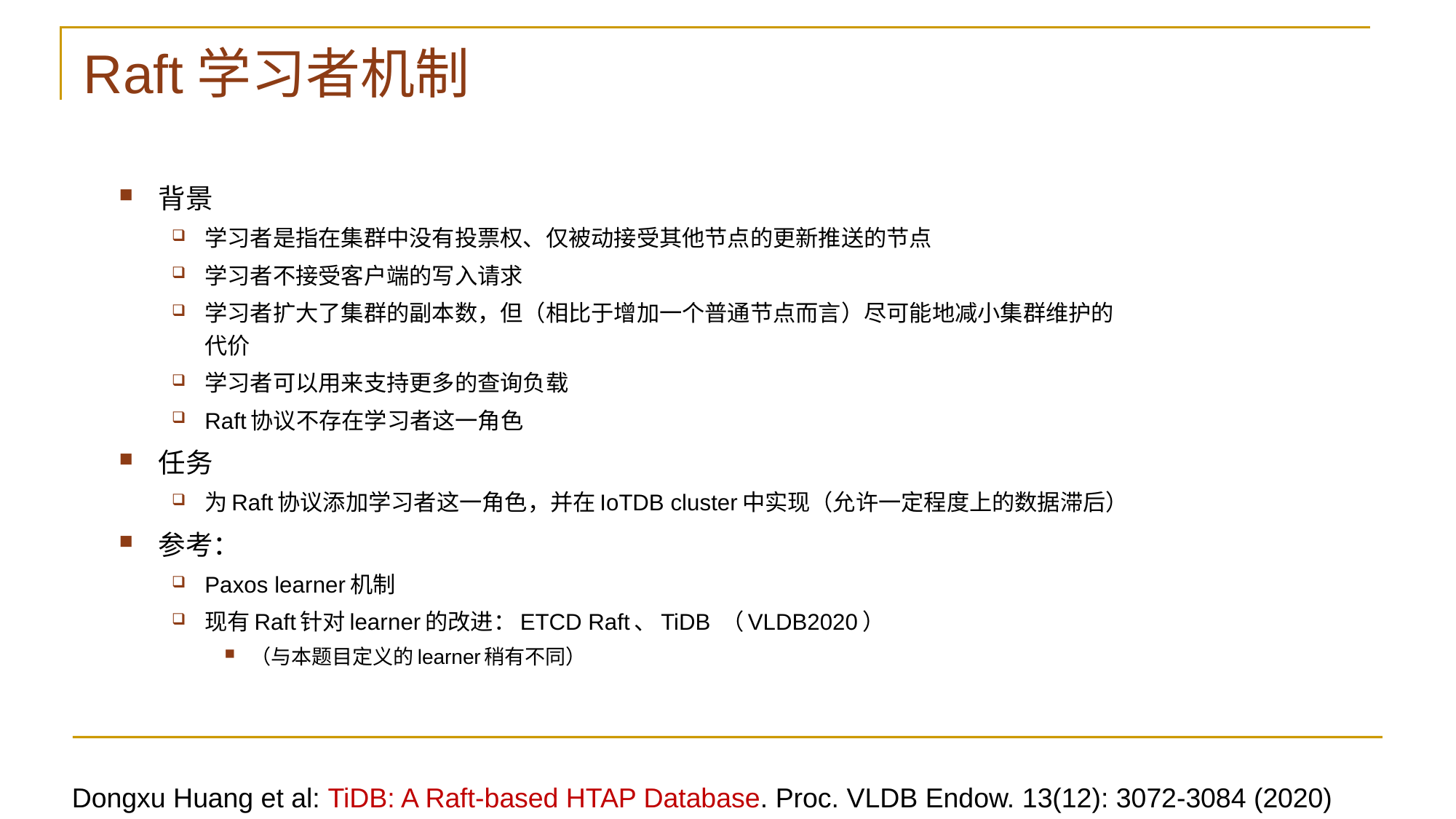

# Raft学习者机制
背景
学习者是指在集群中没有投票权、仅被动接受其他节点的更新推送的节点
学习者不接受客户端的写入请求
学习者扩大了集群的副本数，但（相比于增加一个普通节点而言）尽可能地减小集群维护的代价
学习者可以用来支持更多的查询负载
Raft协议不存在学习者这一角色
任务
为Raft协议添加学习者这一角色，并在IoTDB cluster中实现（允许一定程度上的数据滞后）
参考：
Paxos learner机制
现有Raft针对learner的改进：ETCD Raft、TiDB （VLDB2020）
（与本题目定义的learner稍有不同）
Dongxu Huang et al: TiDB: A Raft-based HTAP Database. Proc. VLDB Endow. 13(12): 3072-3084 (2020)